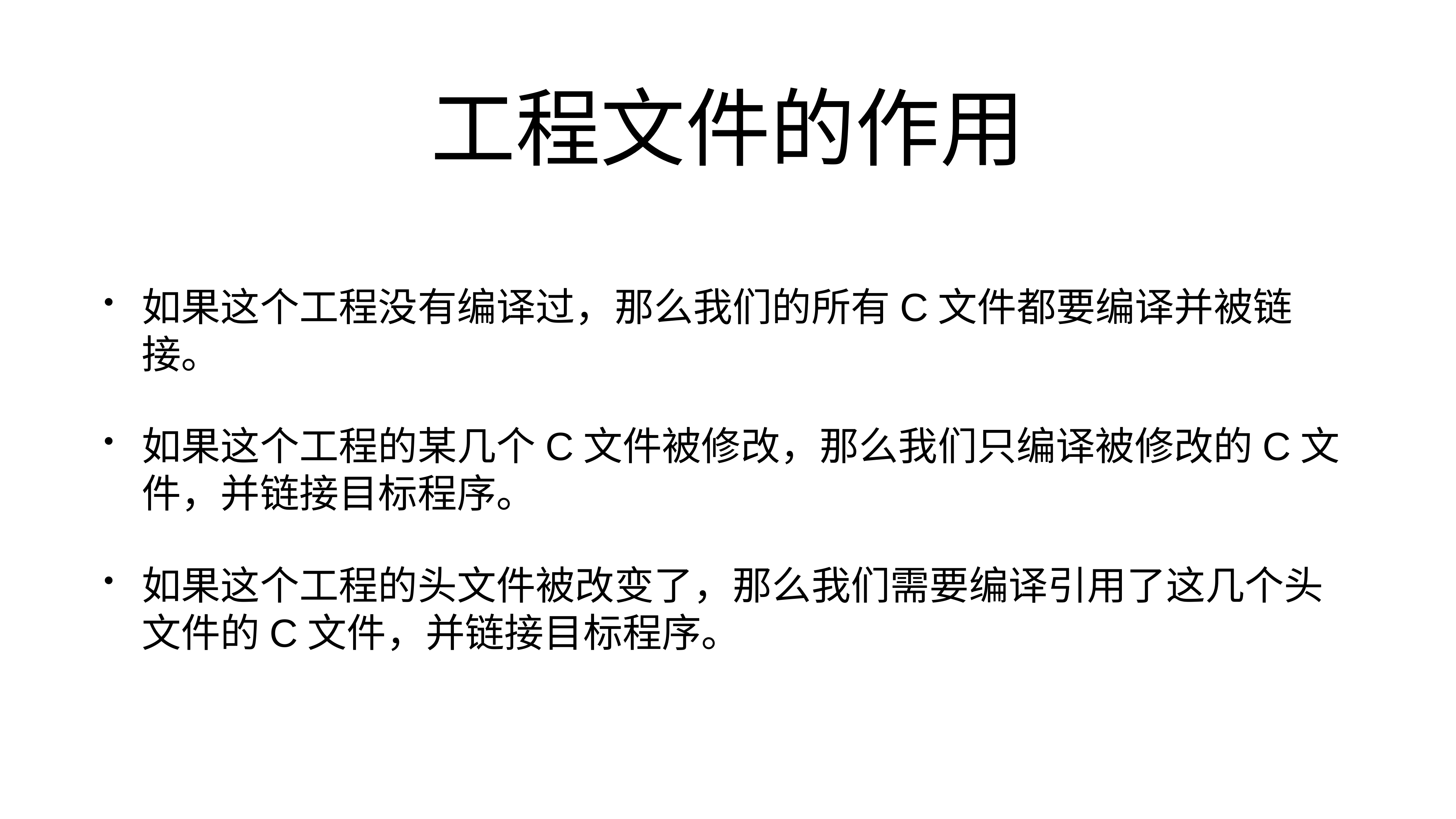

# 工程文件的作用
如果这个工程没有编译过，那么我们的所有C文件都要编译并被链接。
如果这个工程的某几个C文件被修改，那么我们只编译被修改的C文件，并链接目标程序。
如果这个工程的头文件被改变了，那么我们需要编译引用了这几个头文件的C文件，并链接目标程序。